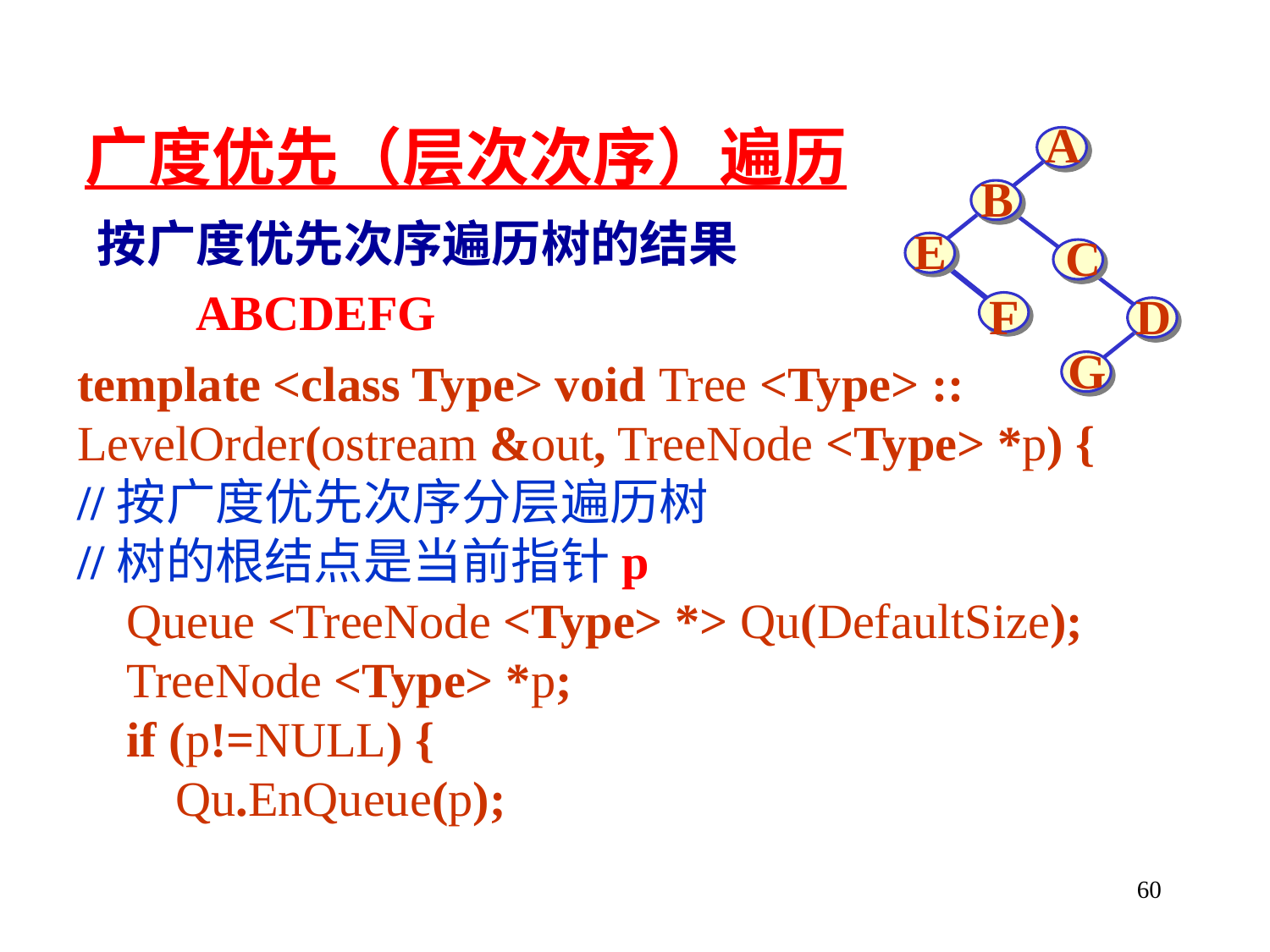

A

B

E
C

F
D

G

广度优先（层次次序）遍历
按广度优先次序遍历树的结果
        ABCDEFG
template <class Type> void Tree <Type> ::  LevelOrder(ostream &out, TreeNode <Type> *p) {
//按广度优先次序分层遍历树
//树的根结点是当前指针p
    Queue <TreeNode <Type> *> Qu(DefaultSize);
    TreeNode <Type> *p;
    if (p!=NULL) {
        Qu.EnQueue(p);
60